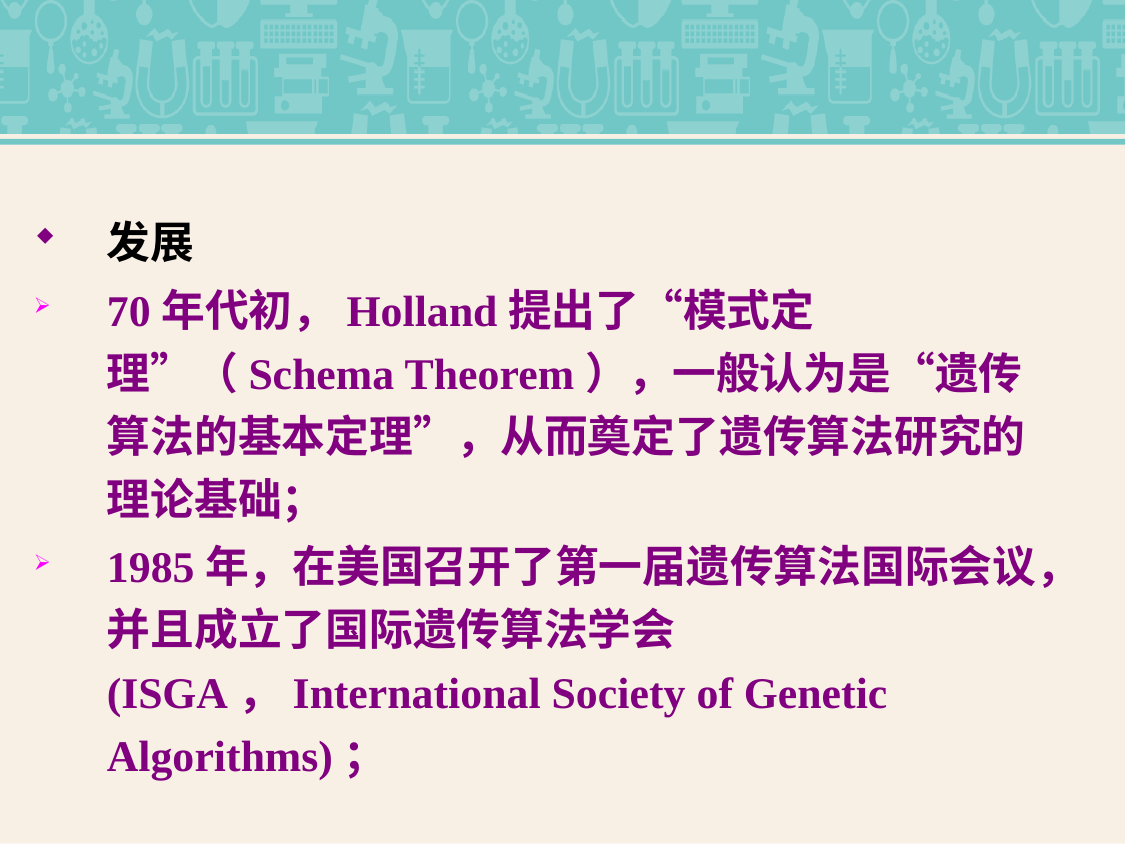

发展
70年代初，Holland提出了“模式定理”（Schema Theorem），一般认为是“遗传算法的基本定理”，从而奠定了遗传算法研究的理论基础；
1985年，在美国召开了第一届遗传算法国际会议，并且成立了国际遗传算法学会(ISGA，International Society of Genetic Algorithms)；